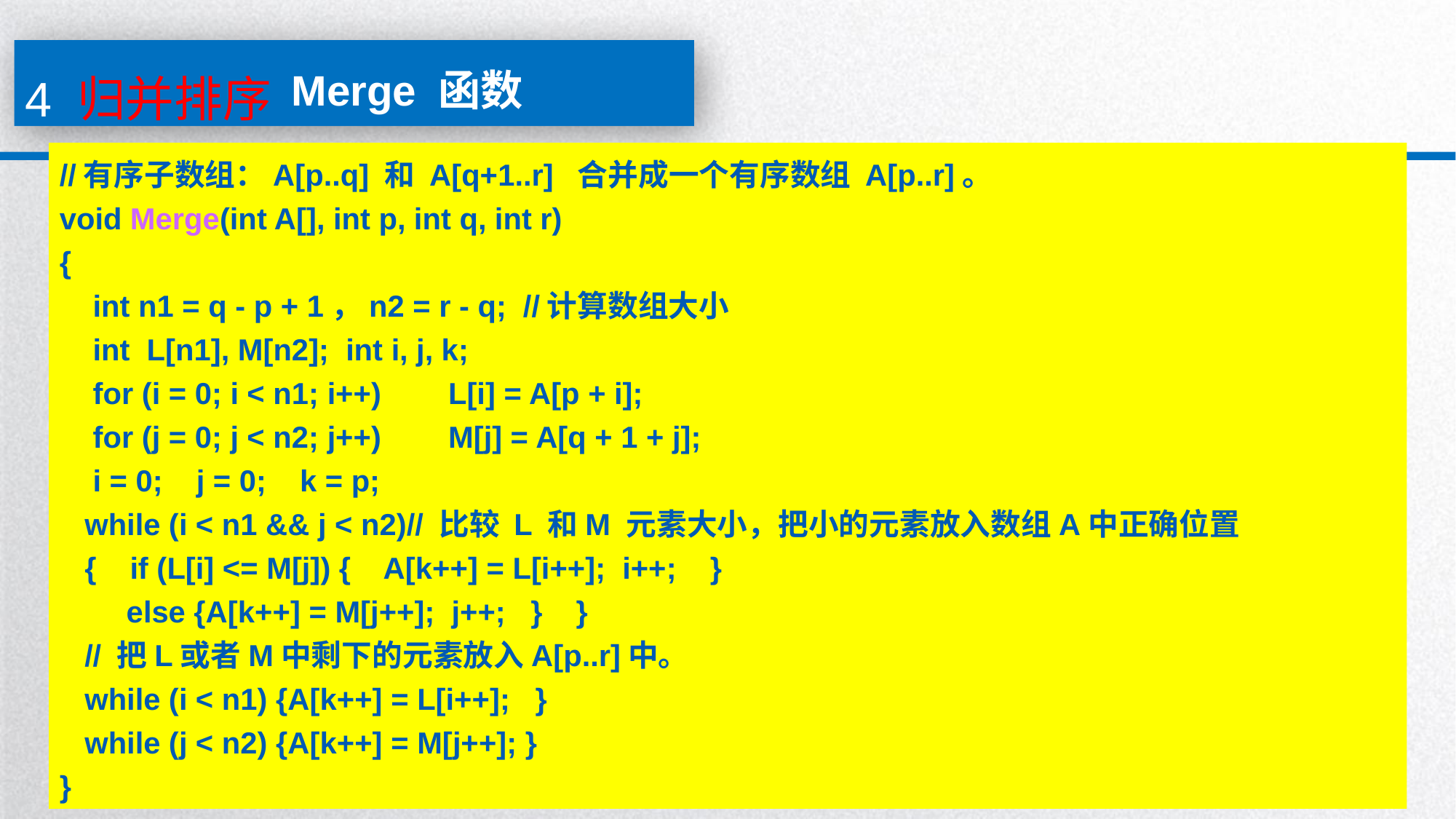

4 归并排序
Merge 函数
//有序子数组：A[p..q] 和 A[q+1..r]  合并成一个有序数组 A[p..r]。
void Merge(int A[], int p, int q, int r)
{
    int n1 = q - p + 1，n2 = r - q;  //计算数组大小
    int  L[n1], M[n2];  int i, j, k;
    for (i = 0; i < n1; i++)        L[i] = A[p + i];
    for (j = 0; j < n2; j++)        M[j] = A[q + 1 + j];
    i = 0;    j = 0;    k = p;
   while (i < n1 && j < n2)// 比较 L 和M 元素大小，把小的元素放入数组A中正确位置
   {    if (L[i] <= M[j]) {    A[k++] = L[i++];  i++;    }
        else {A[k++] = M[j++];  j++;   }    }
   // 把L或者M中剩下的元素放入A[p..r]中。
   while (i < n1) {A[k++] = L[i++];   }
   while (j < n2) {A[k++] = M[j++]; }
}